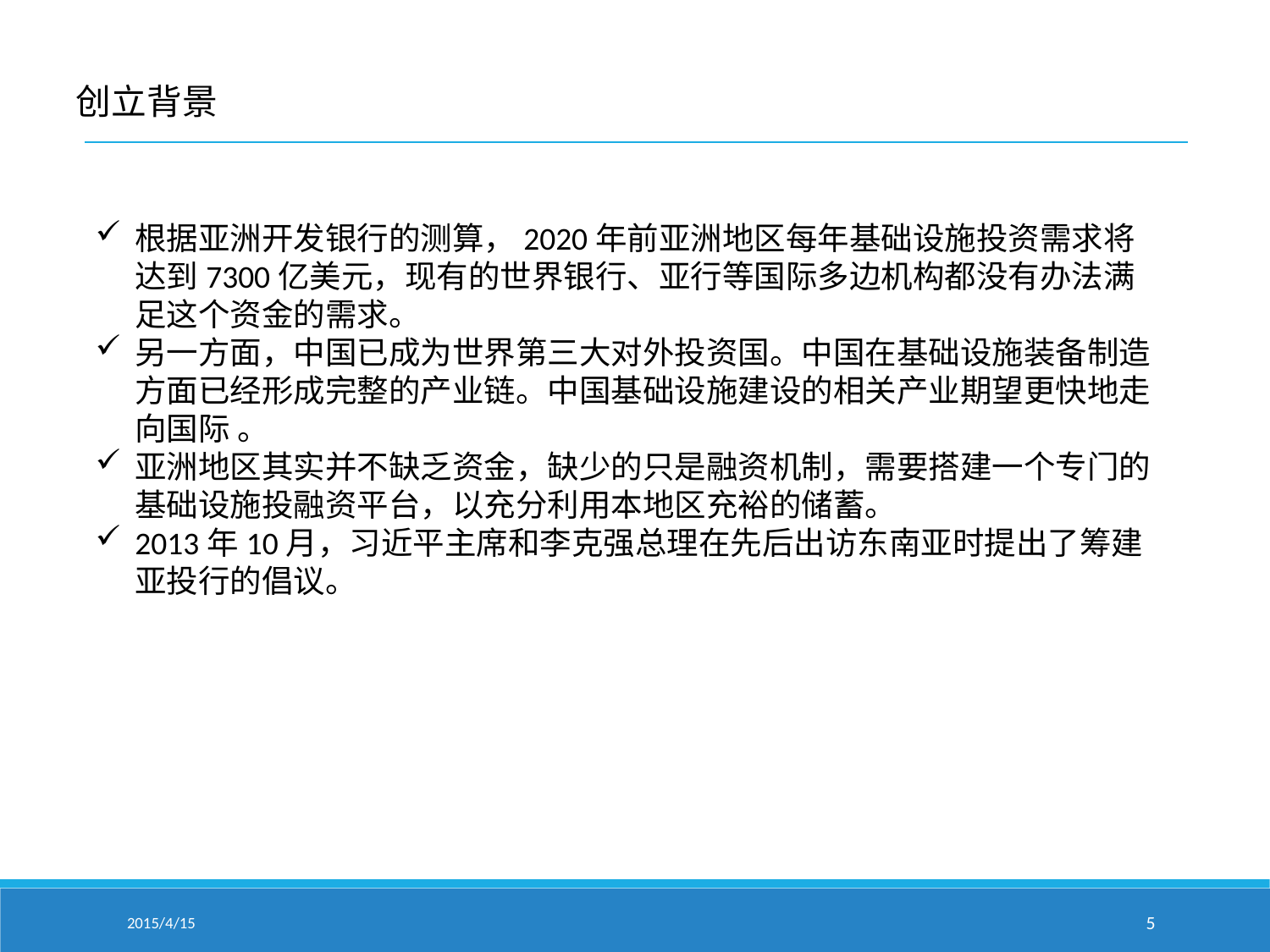

创立背景
根据亚洲开发银行的测算，2020年前亚洲地区每年基础设施投资需求将达到7300亿美元，现有的世界银行、亚行等国际多边机构都没有办法满足这个资金的需求。
另一方面，中国已成为世界第三大对外投资国。中国在基础设施装备制造方面已经形成完整的产业链。中国基础设施建设的相关产业期望更快地走向国际 。
亚洲地区其实并不缺乏资金，缺少的只是融资机制，需要搭建一个专门的基础设施投融资平台，以充分利用本地区充裕的储蓄。
2013年10月，习近平主席和李克强总理在先后出访东南亚时提出了筹建亚投行的倡议。
2015/4/15
5